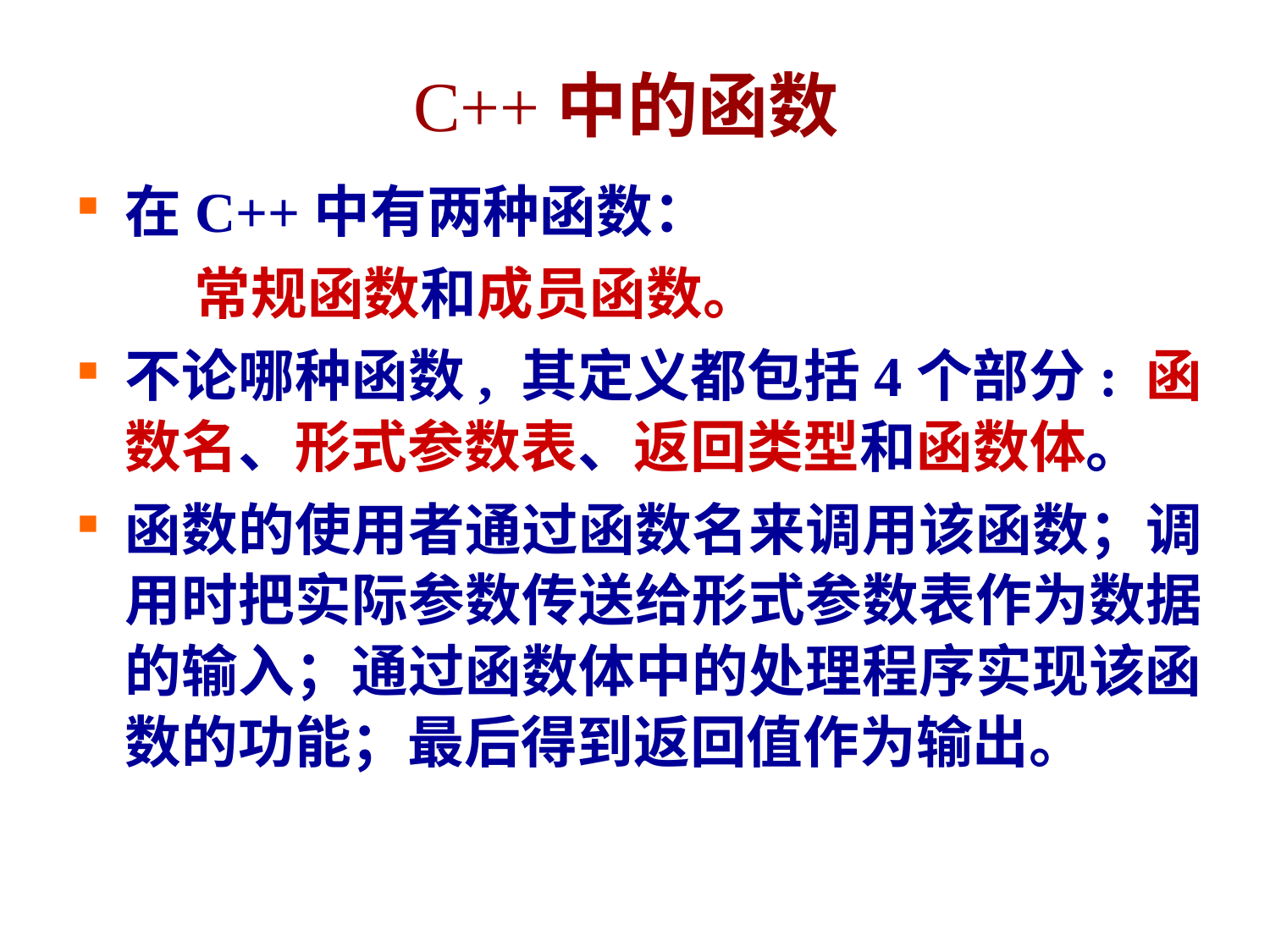

# C++中的函数
在C++中有两种函数：
        常规函数和成员函数。
不论哪种函数, 其定义都包括4个部分: 函数名、形式参数表、返回类型和函数体。
函数的使用者通过函数名来调用该函数；调用时把实际参数传送给形式参数表作为数据的输入；通过函数体中的处理程序实现该函数的功能；最后得到返回值作为输出。
73